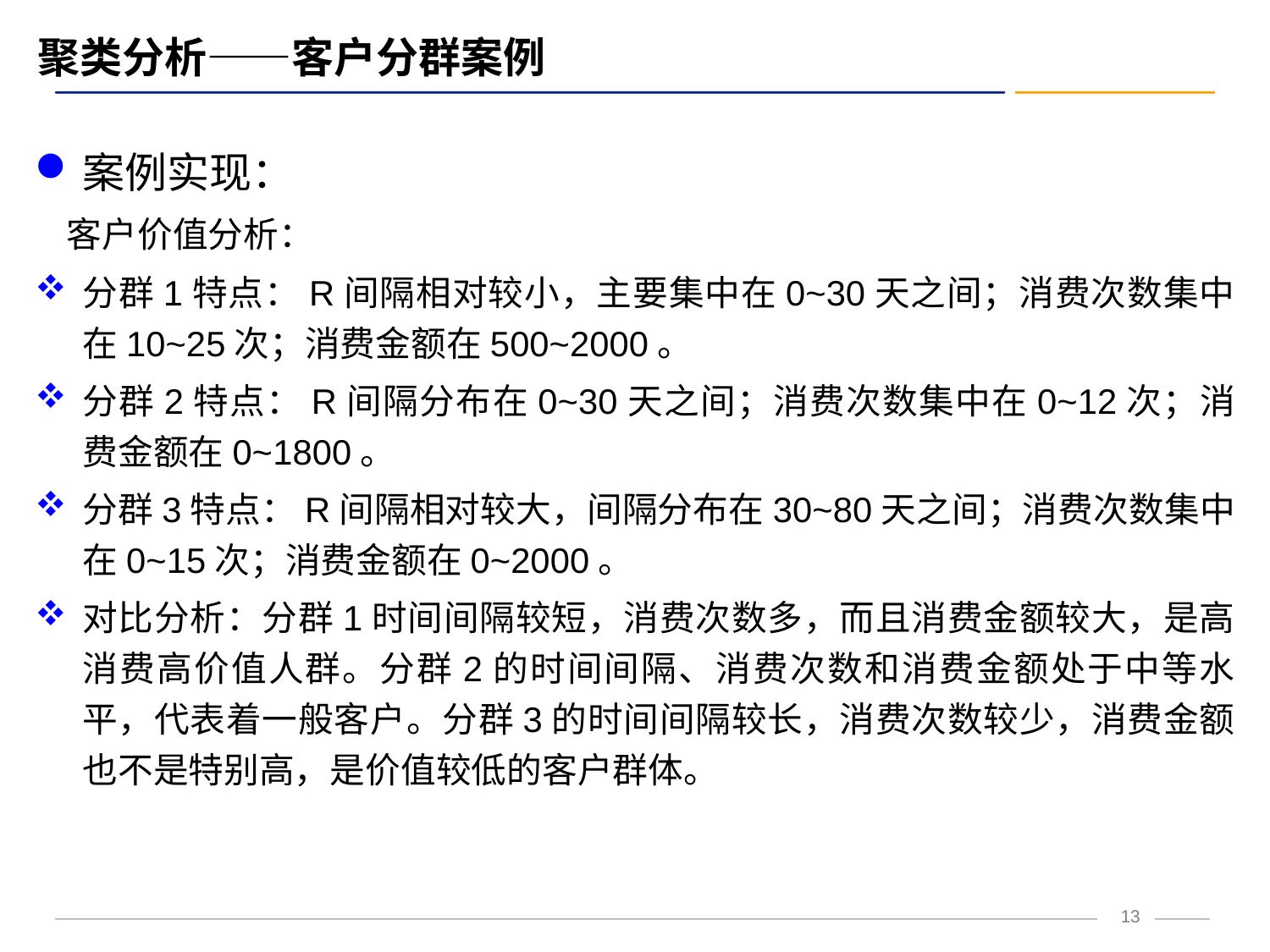

聚类分析——客户分群案例

案例实现：
   客户价值分析：
分群1特点：R间隔相对较小，主要集中在0~30天之间；消费次数集中在10~25次；消费金额在500~2000。
分群2特点：R间隔分布在0~30天之间；消费次数集中在0~12次；消费金额在0~1800。
分群3特点：R间隔相对较大，间隔分布在30~80天之间；消费次数集中在0~15次；消费金额在0~2000。
对比分析：分群1时间间隔较短，消费次数多，而且消费金额较大，是高消费高价值人群。分群2的时间间隔、消费次数和消费金额处于中等水平，代表着一般客户。分群3的时间间隔较长，消费次数较少，消费金额也不是特别高，是价值较低的客户群体。